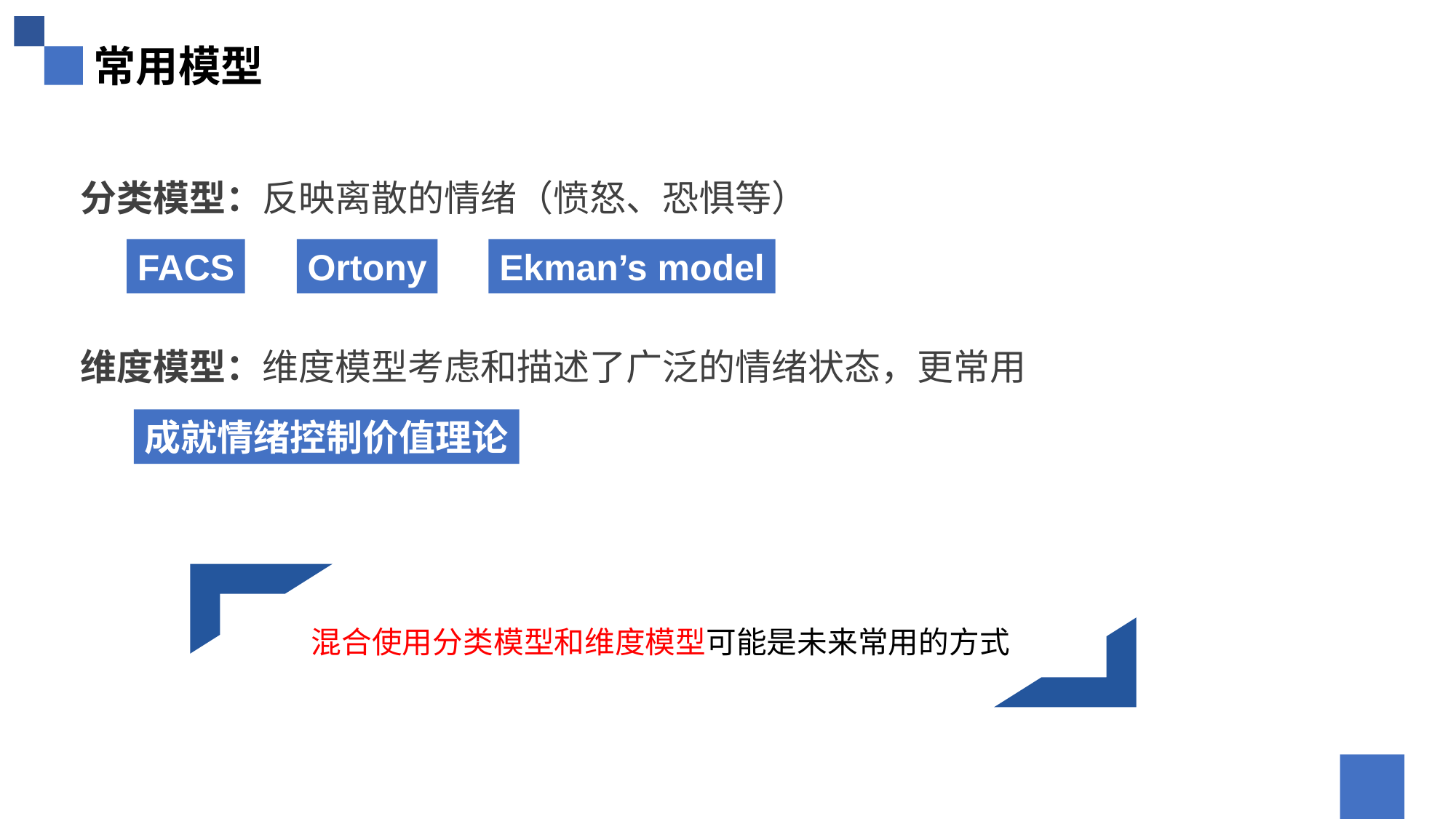

常用模型
分类模型：反映离散的情绪（愤怒、恐惧等）
Ekman’s model
Ortony
FACS
维度模型：维度模型考虑和描述了广泛的情绪状态，更常用

成就情绪控制价值理论

混合使用分类模型和维度模型可能是未来常用的方式